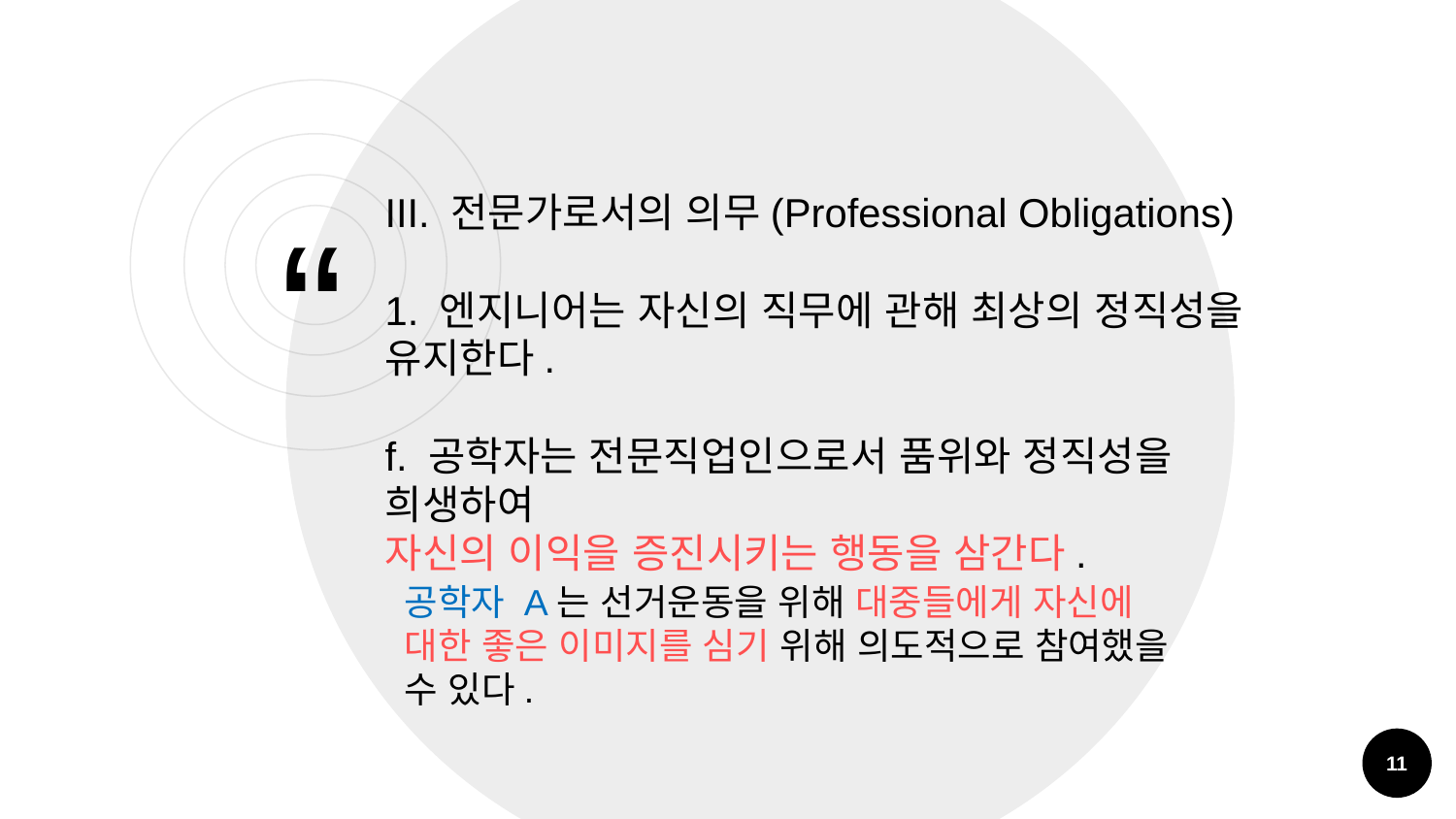

“
III. 전문가로서의 의무(Professional Obligations)

1. 엔지니어는 자신의 직무에 관해 최상의 정직성을 유지한다.

f. 공학자는 전문직업인으로서 품위와 정직성을 희생하여
자신의 이익을 증진시키는 행동을 삼간다.
공학자 A는 선거운동을 위해 대중들에게 자신에 대한 좋은 이미지를 심기 위해 의도적으로 참여했을 수 있다.
11